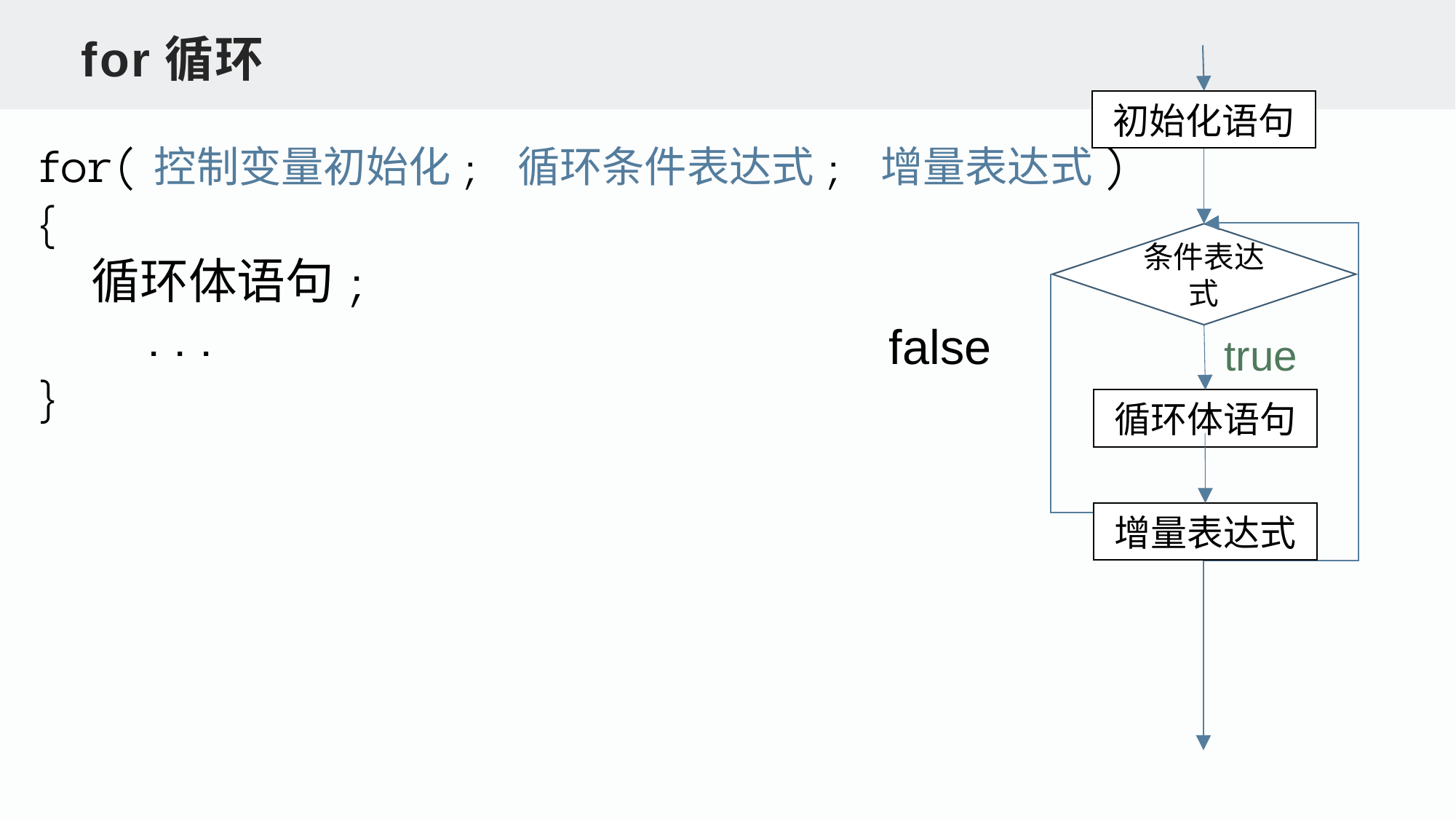

for循环
初始化语句
条件表达式
false
true
循环体语句
增量表达式
for(控制变量初始化; 循环条件表达式; 增量表达式)
{
    循环体语句;
    ...
}